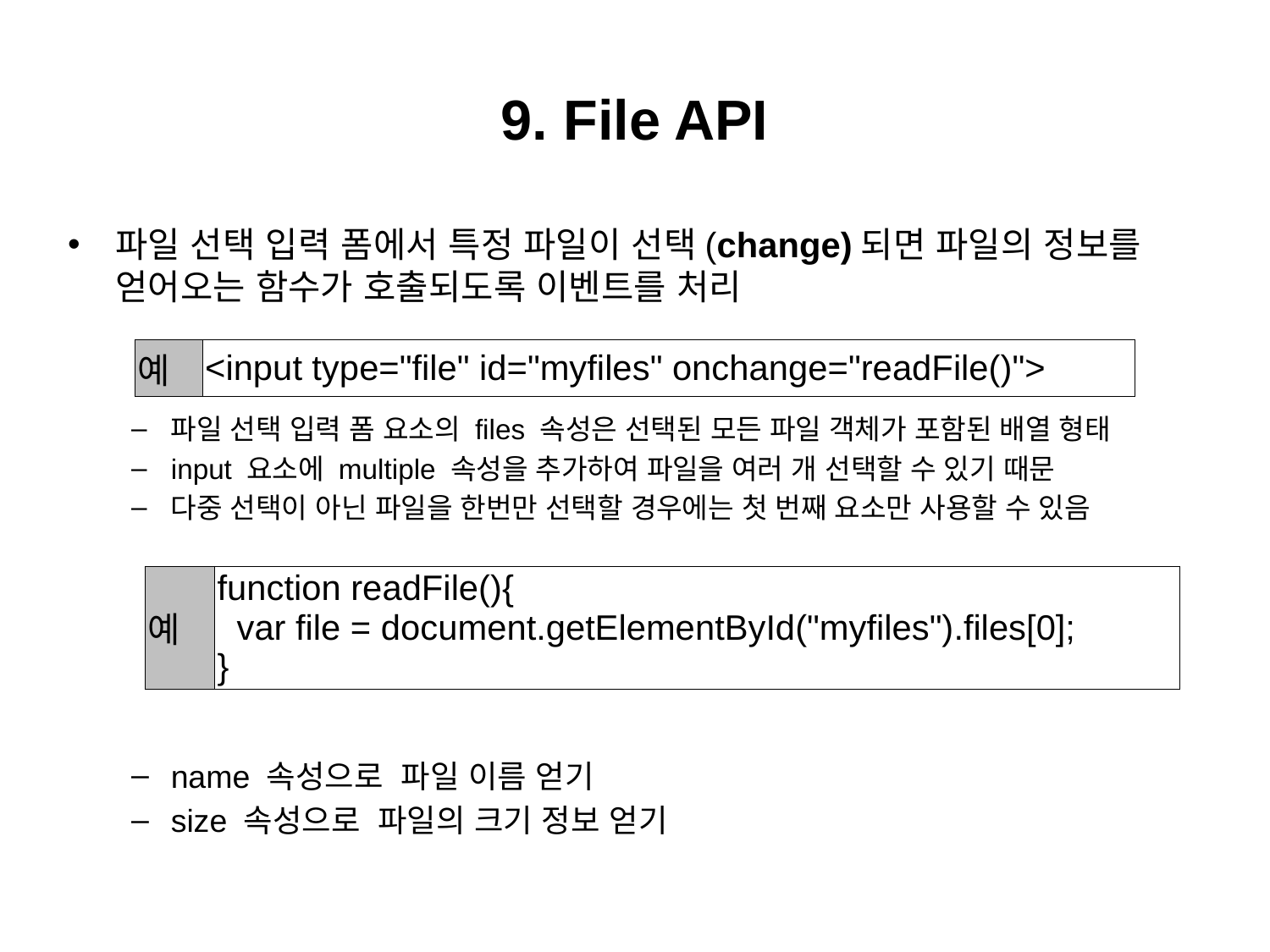

# 9. File API
파일 선택 입력 폼에서 특정 파일이 선택(change)되면 파일의 정보를 얻어오는 함수가 호출되도록 이벤트를 처리

파일 선택 입력 폼 요소의 files 속성은 선택된 모든 파일 객체가 포함된 배열 형태
input 요소에 multiple 속성을 추가하여 파일을 여러 개 선택할 수 있기 때문
다중 선택이 아닌 파일을 한번만 선택할 경우에는 첫 번째 요소만 사용할 수 있음

name 속성으로  파일 이름 얻기
size 속성으로  파일의 크기 정보 얻기
| 예 | <input type="file" id="myfiles" onchange="readFile()"> |
| --- | --- |

| 예 | function readFile(){ var file = document.getElementById("myfiles").files[0]; } |
| --- | --- |